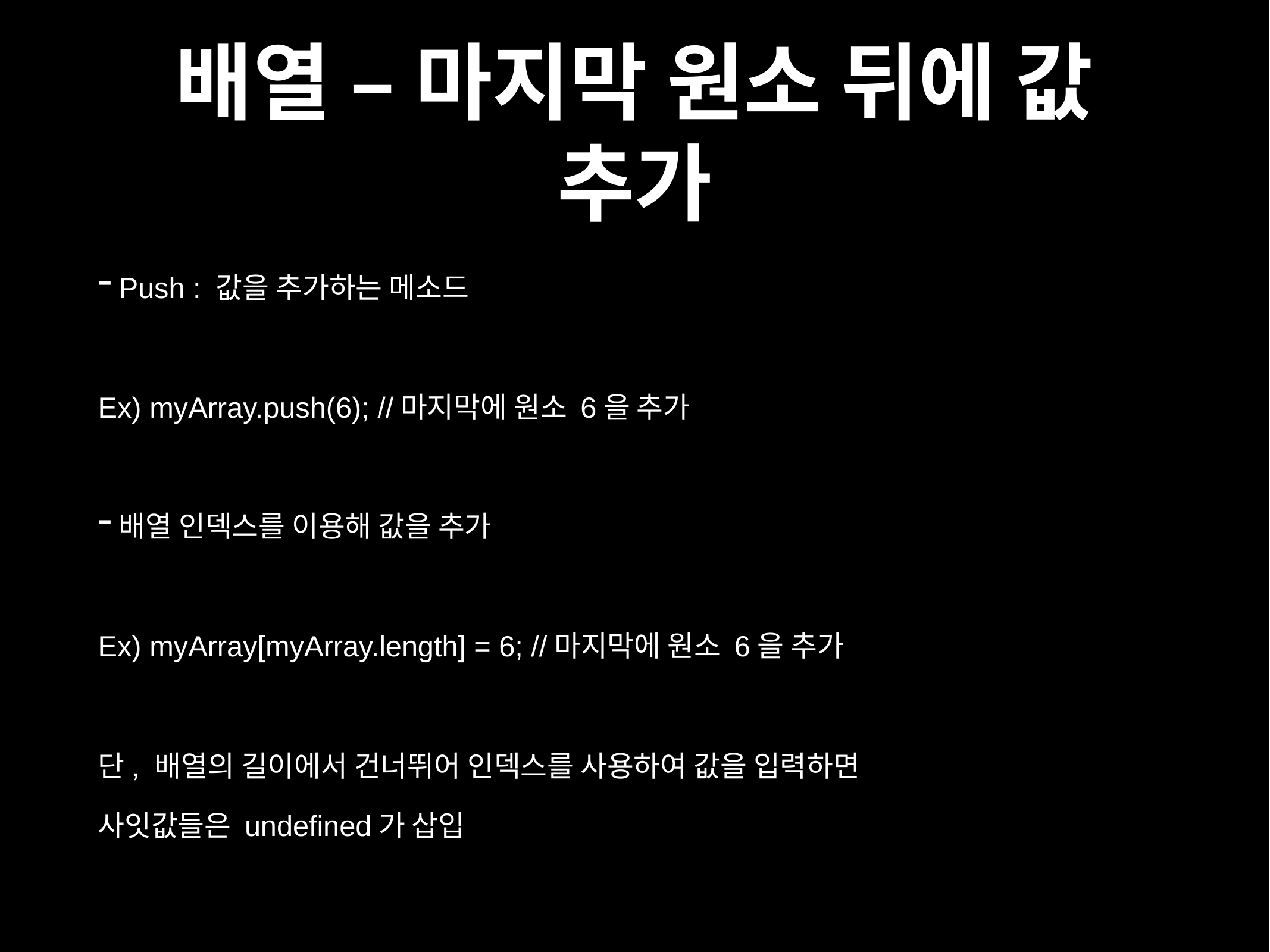

# 배열 – 마지막 원소 뒤에 값 추가
Push : 값을 추가하는 메소드

Ex) myArray.push(6); //마지막에 원소 6을 추가

배열 인덱스를 이용해 값을 추가

Ex) myArray[myArray.length] = 6; //마지막에 원소 6을 추가

단, 배열의 길이에서 건너뛰어 인덱스를 사용하여 값을 입력하면
사잇값들은 undefined가 삽입